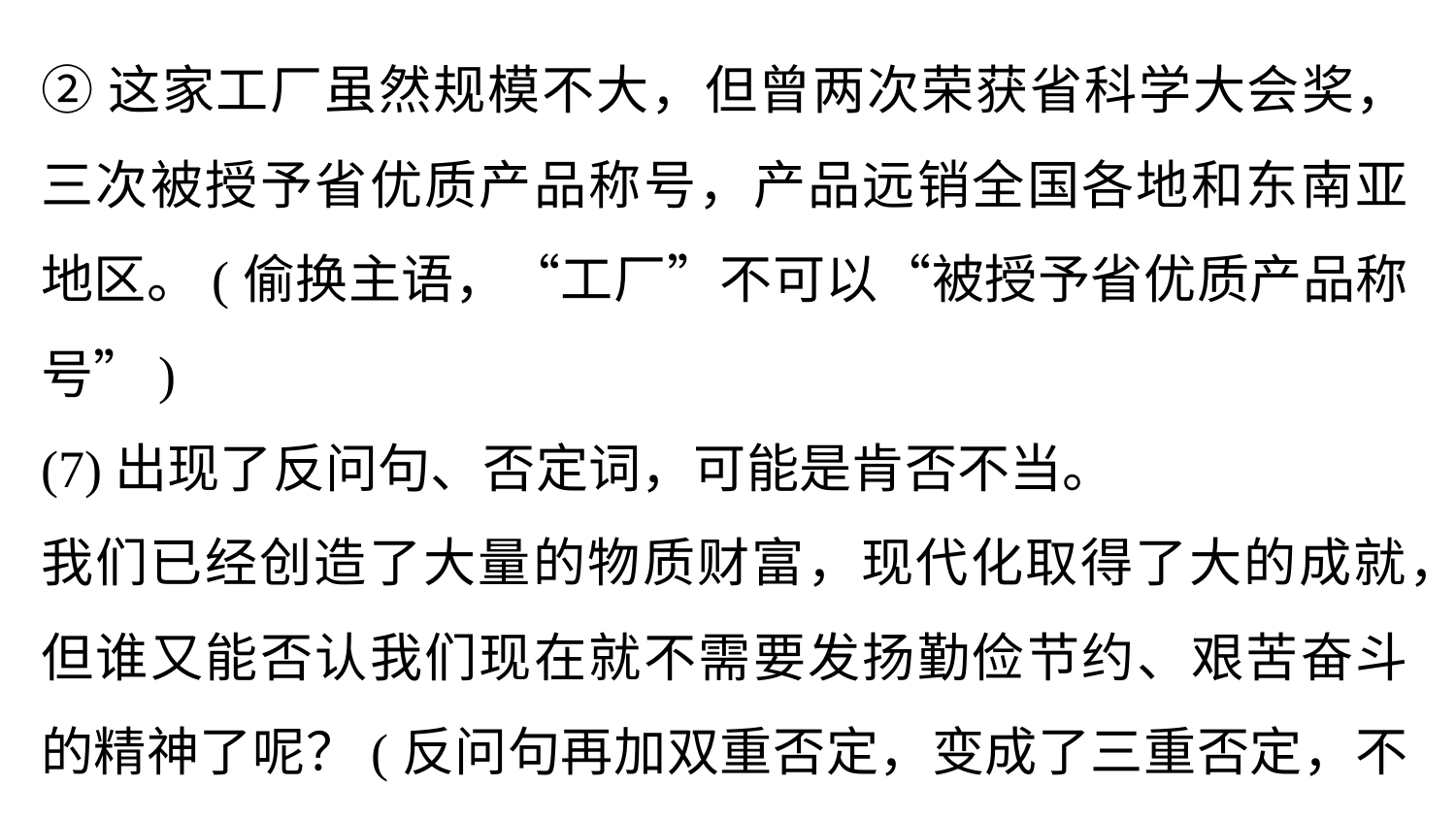

②这家工厂虽然规模不大，但曾两次荣获省科学大会奖，三次被授予省优质产品称号，产品远销全国各地和东南亚地区。(偷换主语，“工厂”不可以“被授予省优质产品称号”)
(7)出现了反问句、否定词，可能是肯否不当。
我们已经创造了大量的物质财富，现代化取得了大的成就，但谁又能否认我们现在就不需要发扬勤俭节约、艰苦奋斗的精神了呢？(反问句再加双重否定，变成了三重否定，不合逻辑)